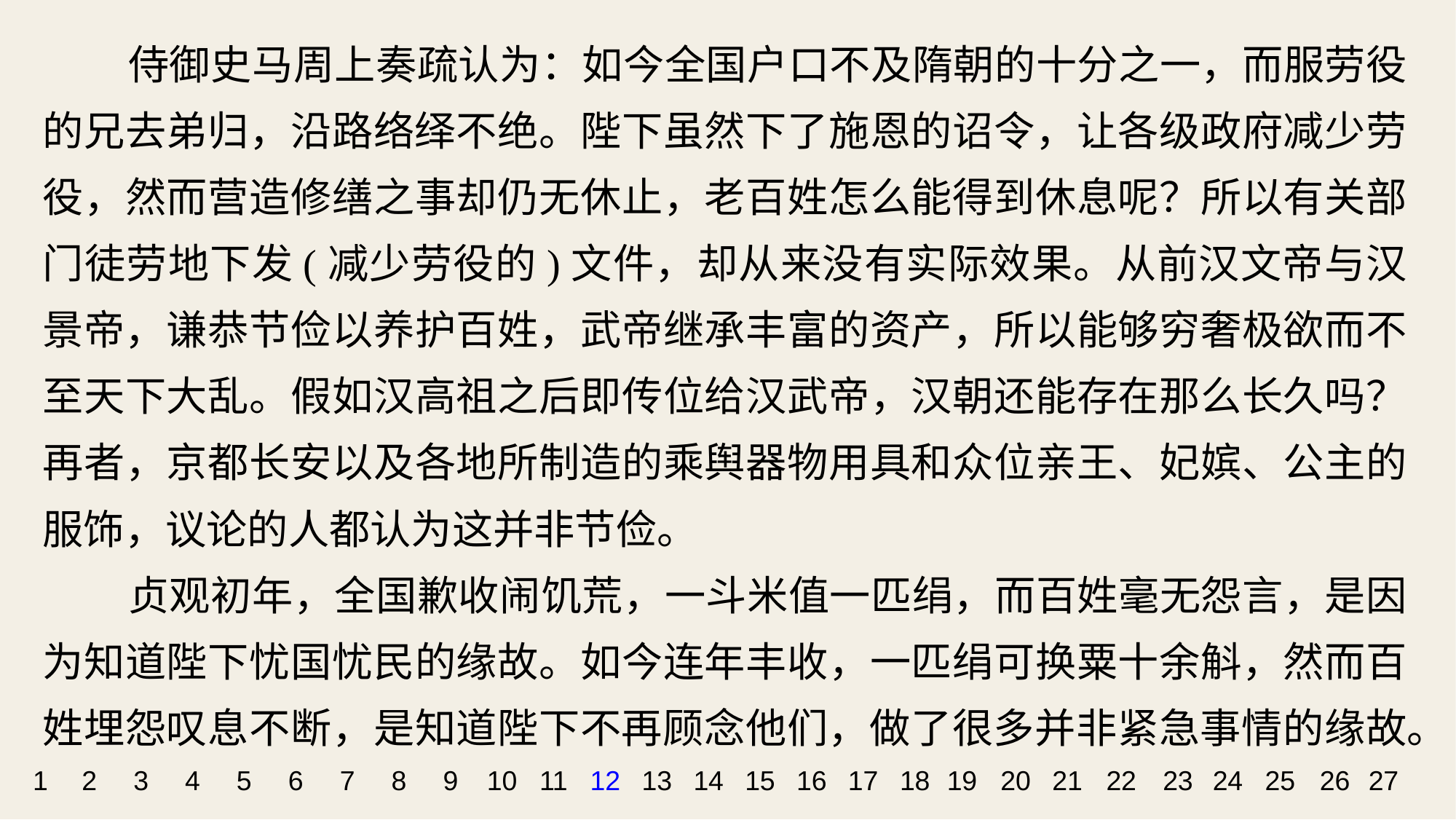

侍御史马周上奏疏认为：如今全国户口不及隋朝的十分之一，而服劳役的兄去弟归，沿路络绎不绝。陛下虽然下了施恩的诏令，让各级政府减少劳役，然而营造修缮之事却仍无休止，老百姓怎么能得到休息呢？所以有关部门徒劳地下发(减少劳役的)文件，却从来没有实际效果。从前汉文帝与汉景帝，谦恭节俭以养护百姓，武帝继承丰富的资产，所以能够穷奢极欲而不至天下大乱。假如汉高祖之后即传位给汉武帝，汉朝还能存在那么长久吗？再者，京都长安以及各地所制造的乘舆器物用具和众位亲王、妃嫔、公主的服饰，议论的人都认为这并非节俭。
贞观初年，全国歉收闹饥荒，一斗米值一匹绢，而百姓毫无怨言，是因为知道陛下忧国忧民的缘故。如今连年丰收，一匹绢可换粟十余斛，然而百姓埋怨叹息不断，是知道陛下不再顾念他们，做了很多并非紧急事情的缘故。
1
2
3
4
5
6
7
8
9
10
11
12
13
14
15
16
17
18
19
20
21
22
23
24
25
26
27